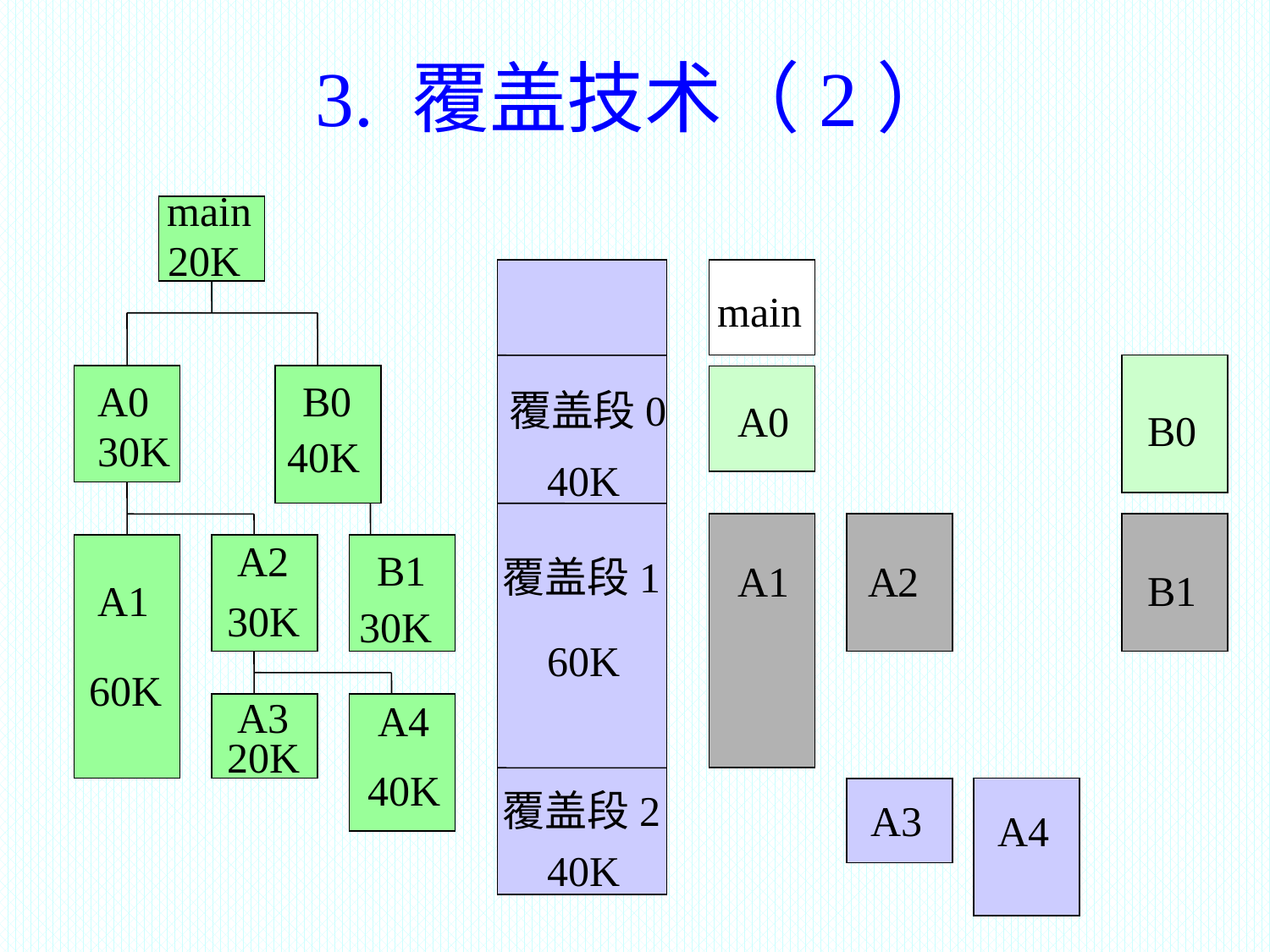

#
3. 覆盖技术（2）
main

20K

main

A0
B0
覆盖段0
A0
B0
30K
40K
40K

A2

B1
覆盖段1
A1
A2
B1
A1
30K
30K
60K

60K

A3
A4

20K
40K

覆盖段2

A3
A4
40K